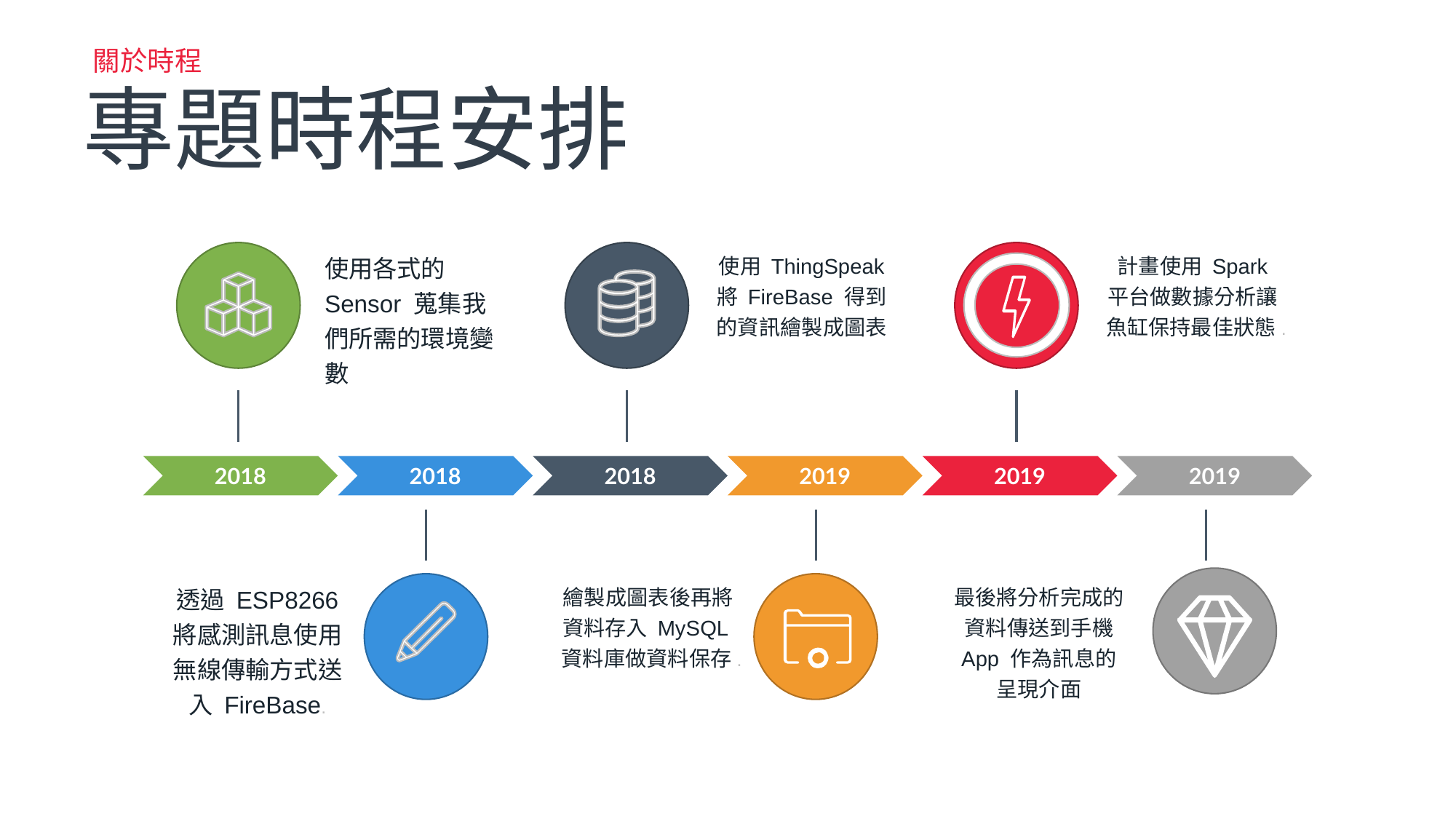

關於時程
# 專題時程安排

使用各式的 Sensor 蒐集我們所需的環境變數

使用 ThingSpeak 將 FireBase 得到的資訊繪製成圖表

計畫使用 Spark 平台做數據分析讓魚缸保持最佳狀態.

最後將分析完成的資料傳送到手機 App 作為訊息的呈現介面
2018
2018
2018
2019
2019
2019
透過 ESP8266 將感測訊息使用無線傳輸方式送入 FireBase.

繪製成圖表後再將資料存入 MySQL  資料庫做資料保存.

19